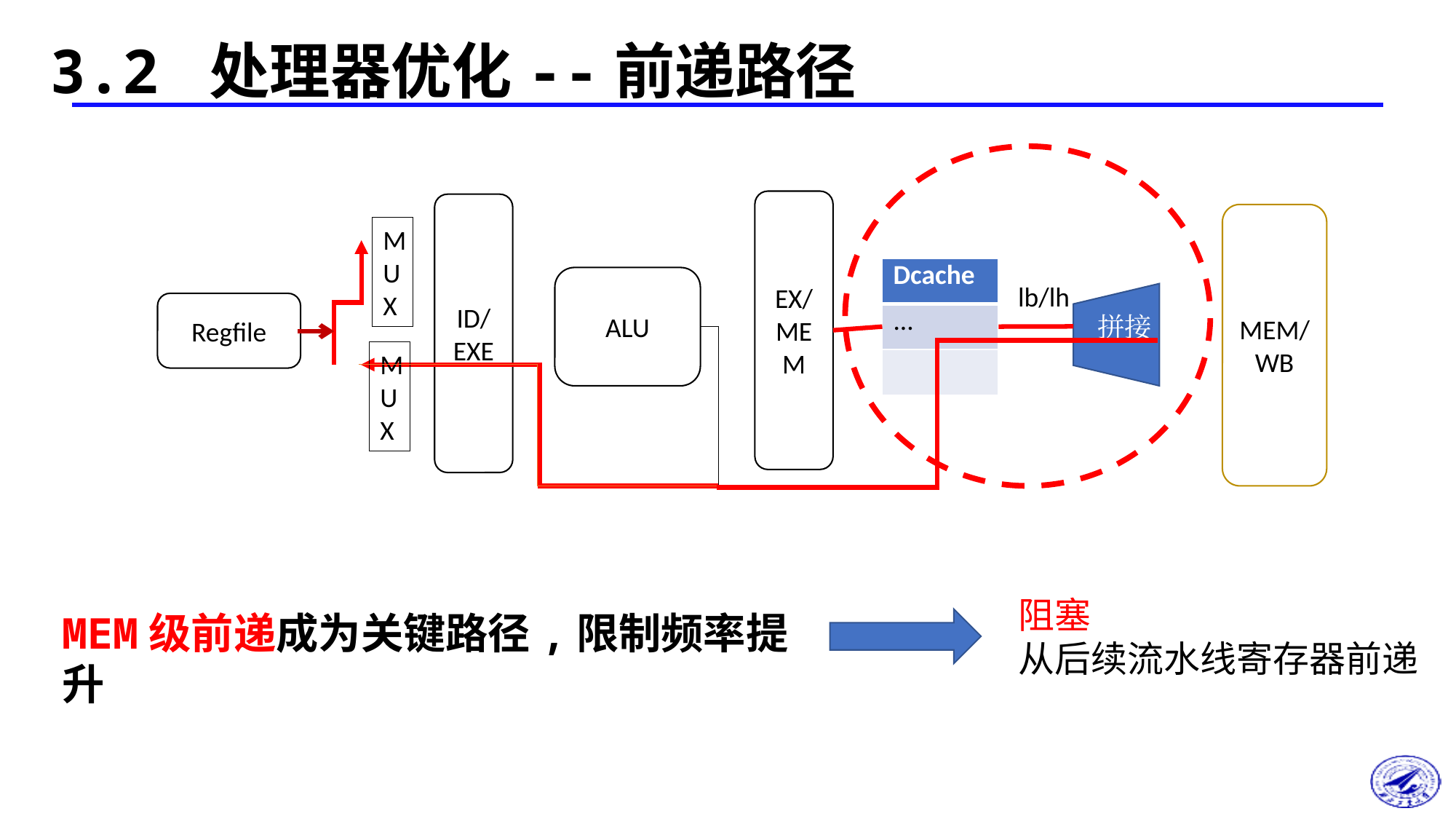

3.2 处理器优化--前递路径

EX/
MEM
ID/
EXE
MEM/
WB
MUX
| Dcache |
| --- |
| ... |
|  |
ALU
lb/lh

Regfile
 拼接
MUX
阻塞
从后续流水线寄存器前递
MEM级前递成为关键路径,限制频率提升